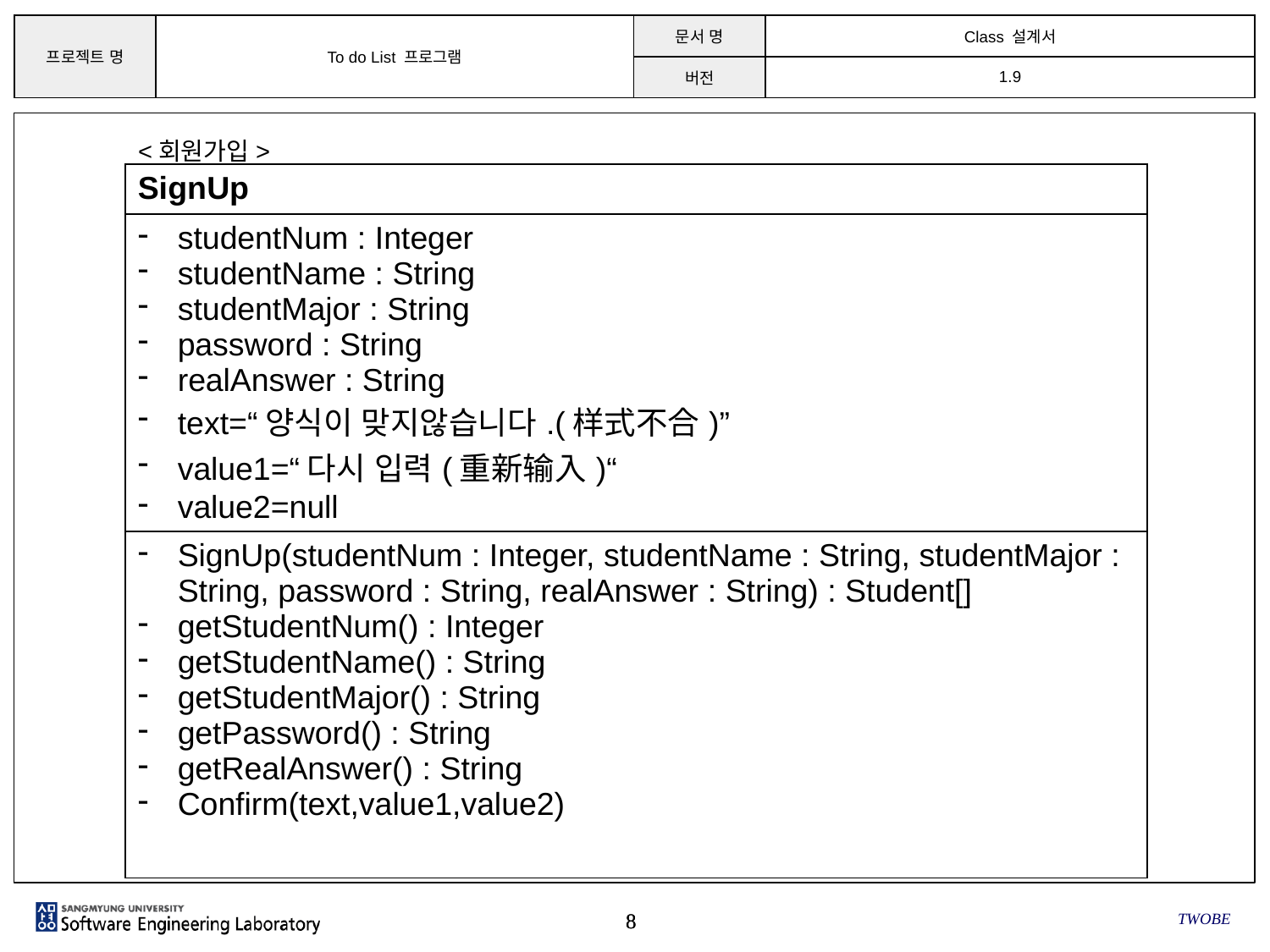

<회원가입>
| SignUp |
| --- |
| studentNum : Integer studentName : String studentMajor : String password : String realAnswer : String text=“양식이 맞지않습니다.(样式不合)” value1=“다시 입력(重新输入)“ value2=null |
| SignUp(studentNum : Integer, studentName : String, studentMajor : String, password : String, realAnswer : String) : Student[] getStudentNum() : Integer getStudentName() : String getStudentMajor() : String getPassword() : String getRealAnswer() : String Confirm(text,value1,value2) |
TWOBE